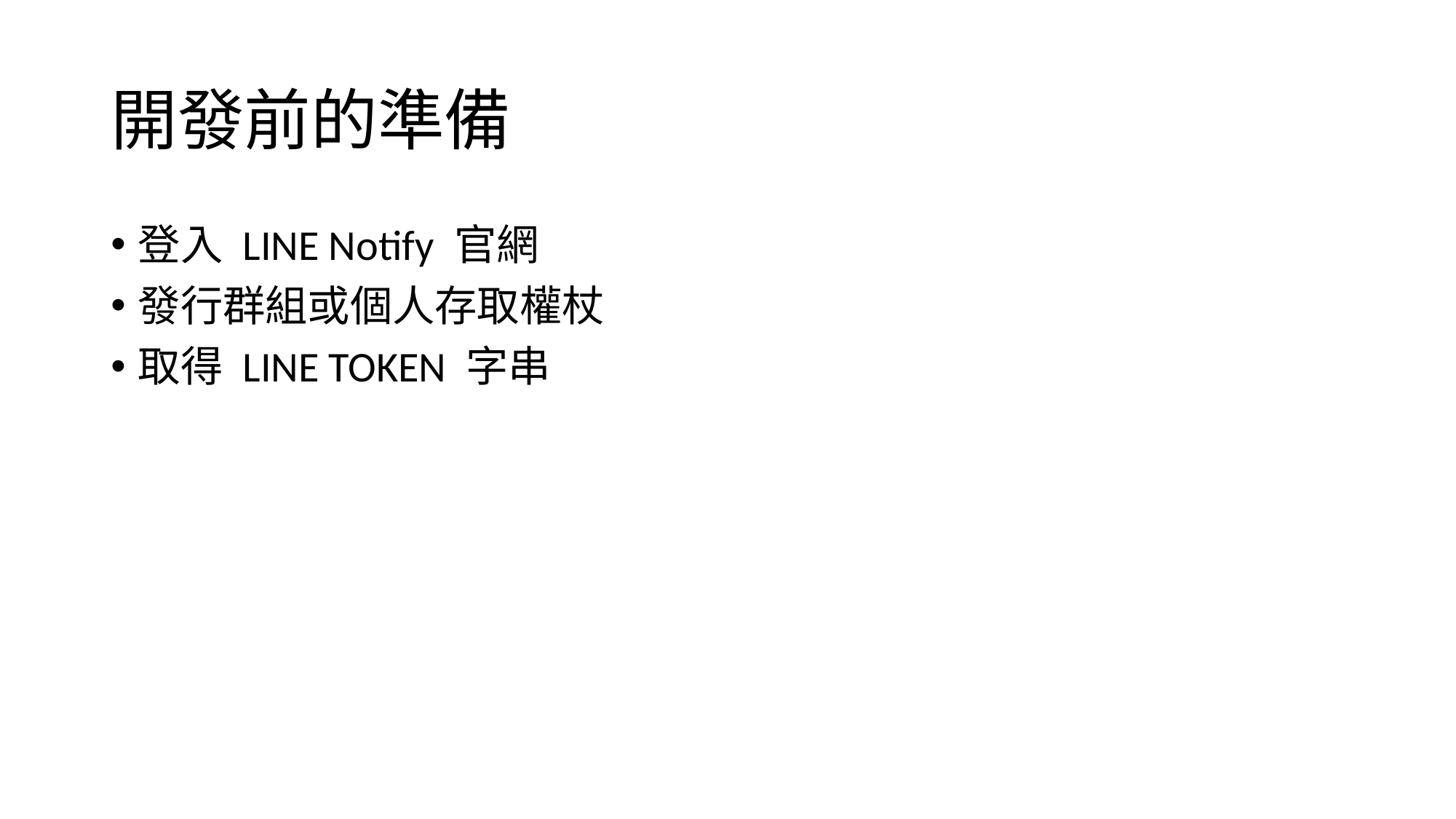

# 開發前的準備
登入 LINE Notify 官網
發行群組或個人存取權杖
取得 LINE TOKEN 字串